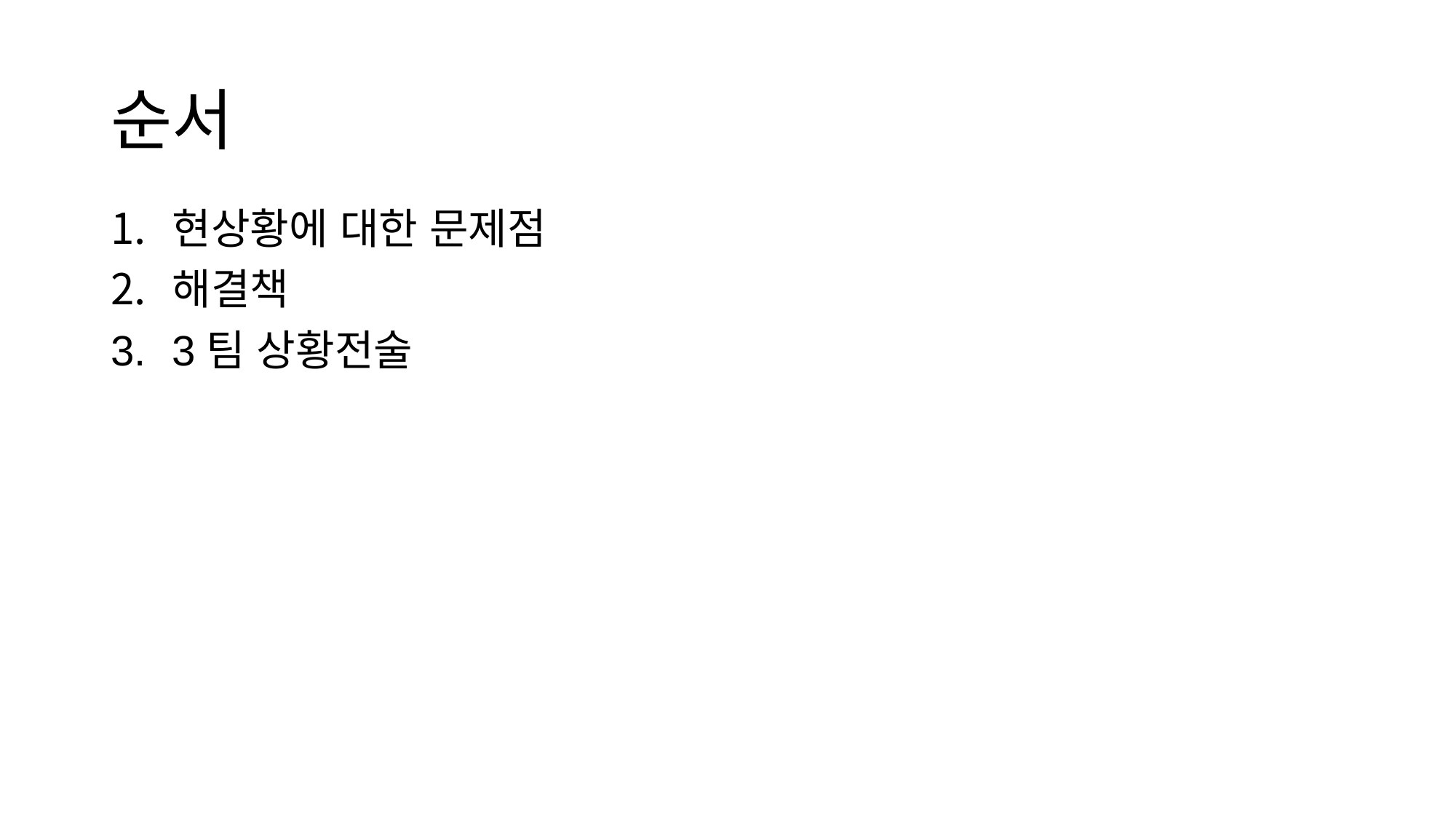

# 순서
현상황에 대한 문제점
해결책
3팀 상황전술